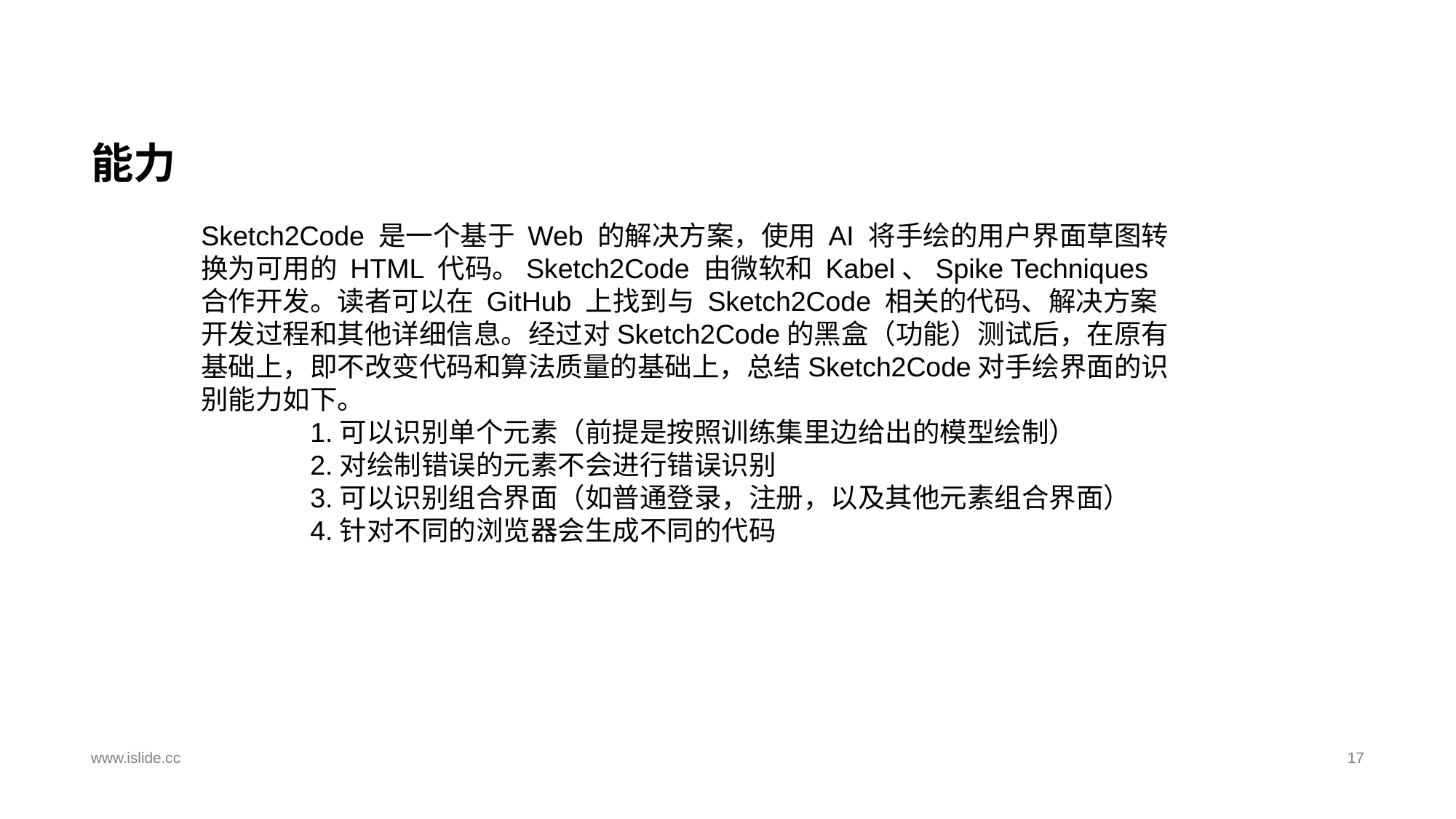

# 能力
Sketch2Code 是一个基于 Web 的解决方案，使用 AI 将手绘的用户界面草图转换为可用的 HTML 代码。Sketch2Code 由微软和 Kabel、Spike Techniques 合作开发。读者可以在 GitHub 上找到与 Sketch2Code 相关的代码、解决方案开发过程和其他详细信息。经过对Sketch2Code的黑盒（功能）测试后，在原有基础上，即不改变代码和算法质量的基础上，总结Sketch2Code对手绘界面的识别能力如下。
	1.可以识别单个元素（前提是按照训练集里边给出的模型绘制）
	2.对绘制错误的元素不会进行错误识别
	3.可以识别组合界面（如普通登录，注册，以及其他元素组合界面）
	4.针对不同的浏览器会生成不同的代码
www.islide.cc
17